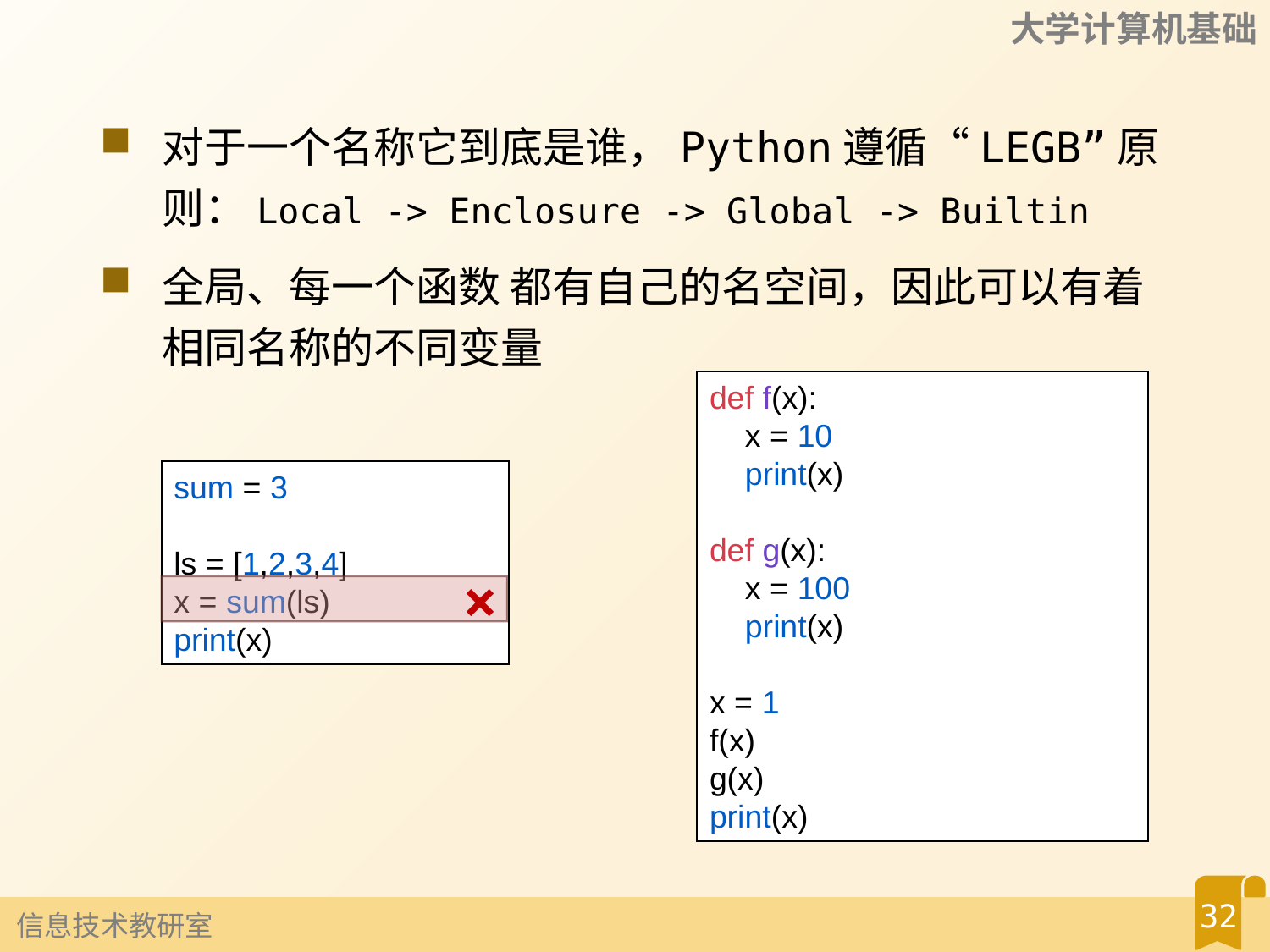

对于一个名称它到底是谁，Python遵循“LEGB”原则：Local -> Enclosure -> Global -> Builtin
全局、每一个函数 都有自己的名空间，因此可以有着相同名称的不同变量
def f(x):
    x = 10
    print(x)
def g(x):
    x = 100
    print(x)
x = 1
f(x)
g(x)
print(x)
sum = 3
ls = [1,2,3,4]
x = sum(ls)
print(x)
×

32